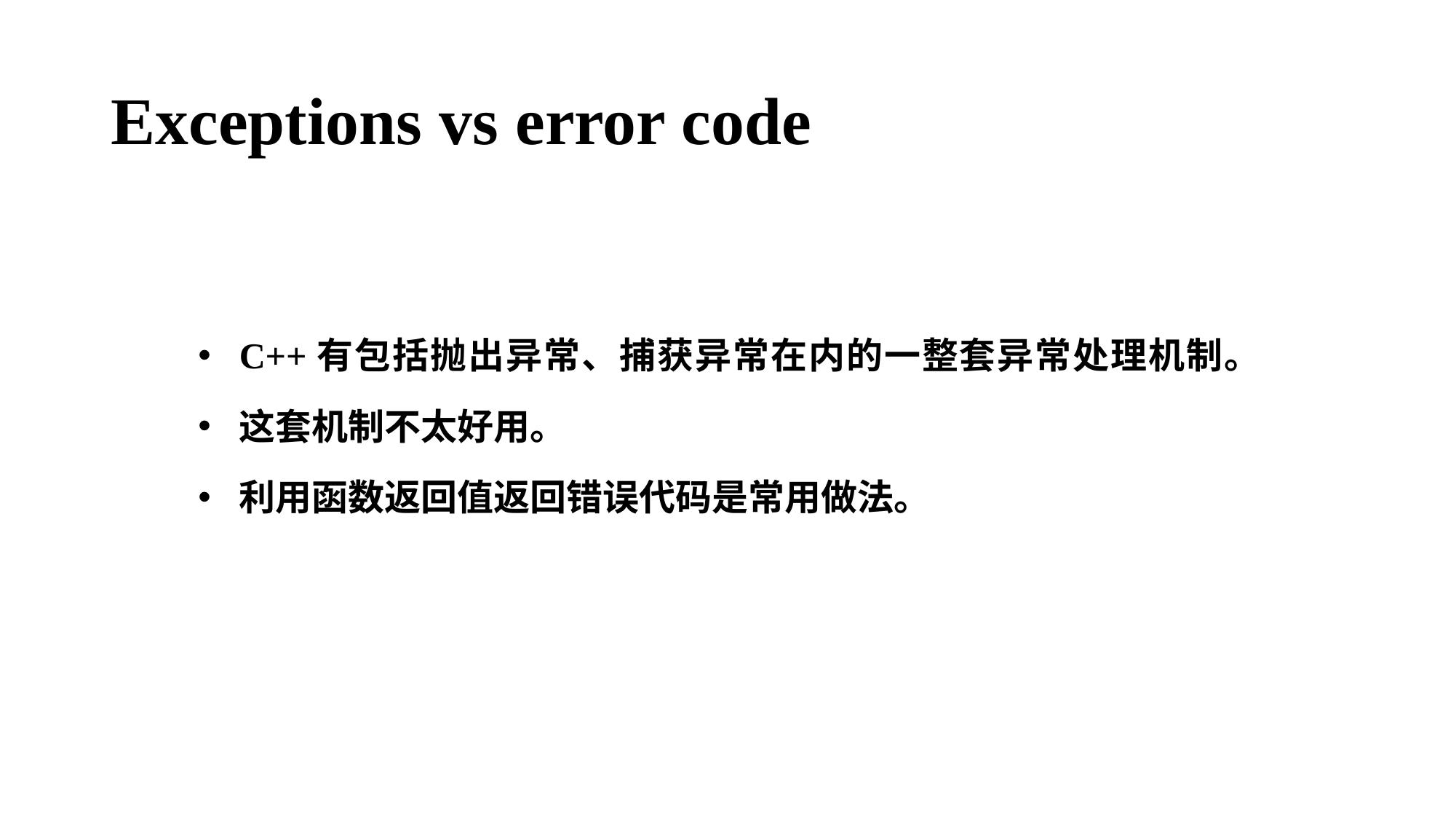

# Exceptions vs error code
C++有包括抛出异常、捕获异常在内的一整套异常处理机制。
这套机制不太好用。
利用函数返回值返回错误代码是常用做法。